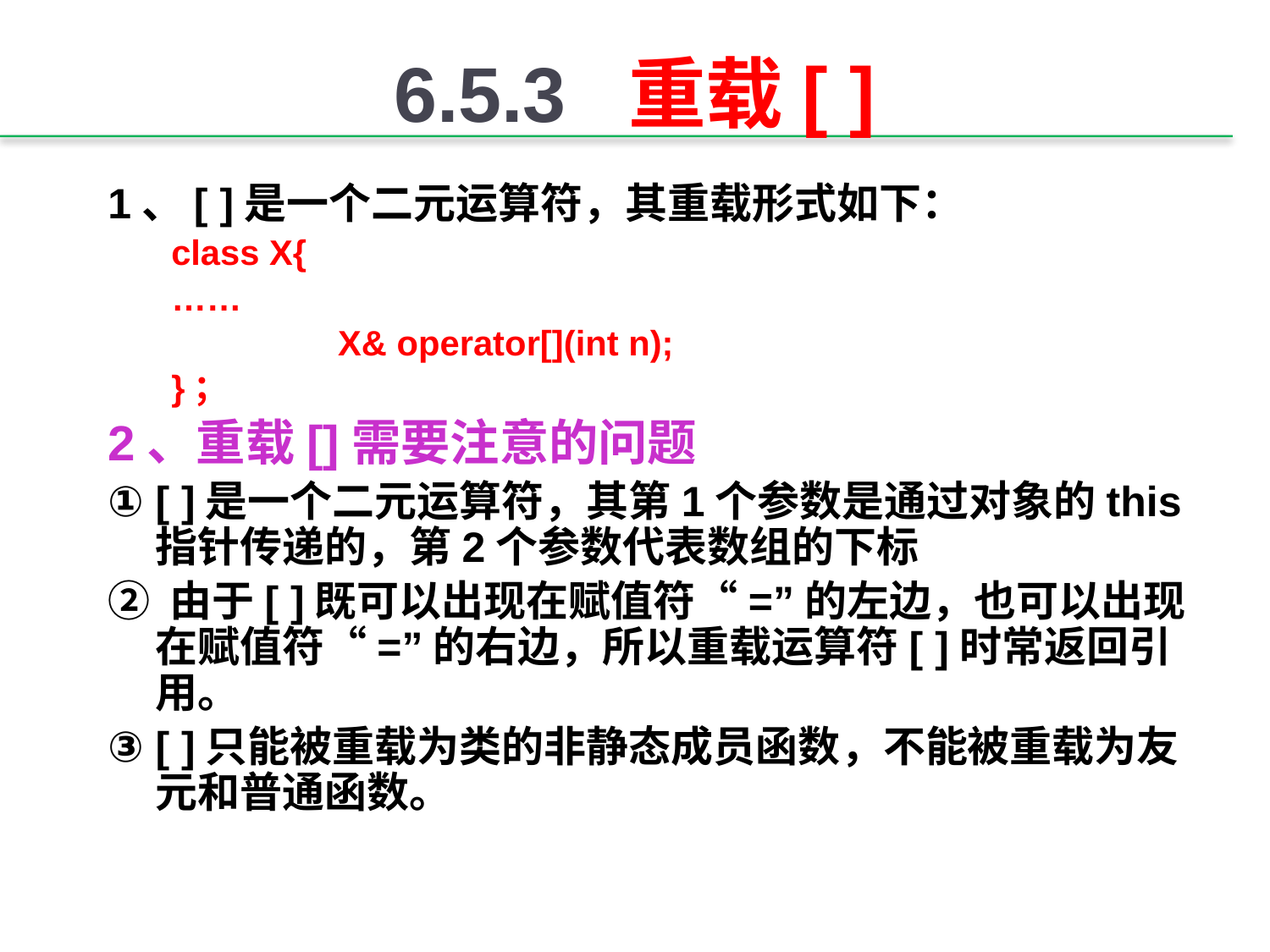

# 6.5.3  重载[ ]
1、[ ]是一个二元运算符，其重载形式如下：
class X{
……
		X& operator[](int n);
}；
2、重载[]需要注意的问题
① [ ]是一个二元运算符，其第1个参数是通过对象的this指针传递的，第2个参数代表数组的下标
② 由于[ ]既可以出现在赋值符“=”的左边，也可以出现在赋值符“=”的右边，所以重载运算符[ ]时常返回引用。
③ [ ]只能被重载为类的非静态成员函数，不能被重载为友元和普通函数。